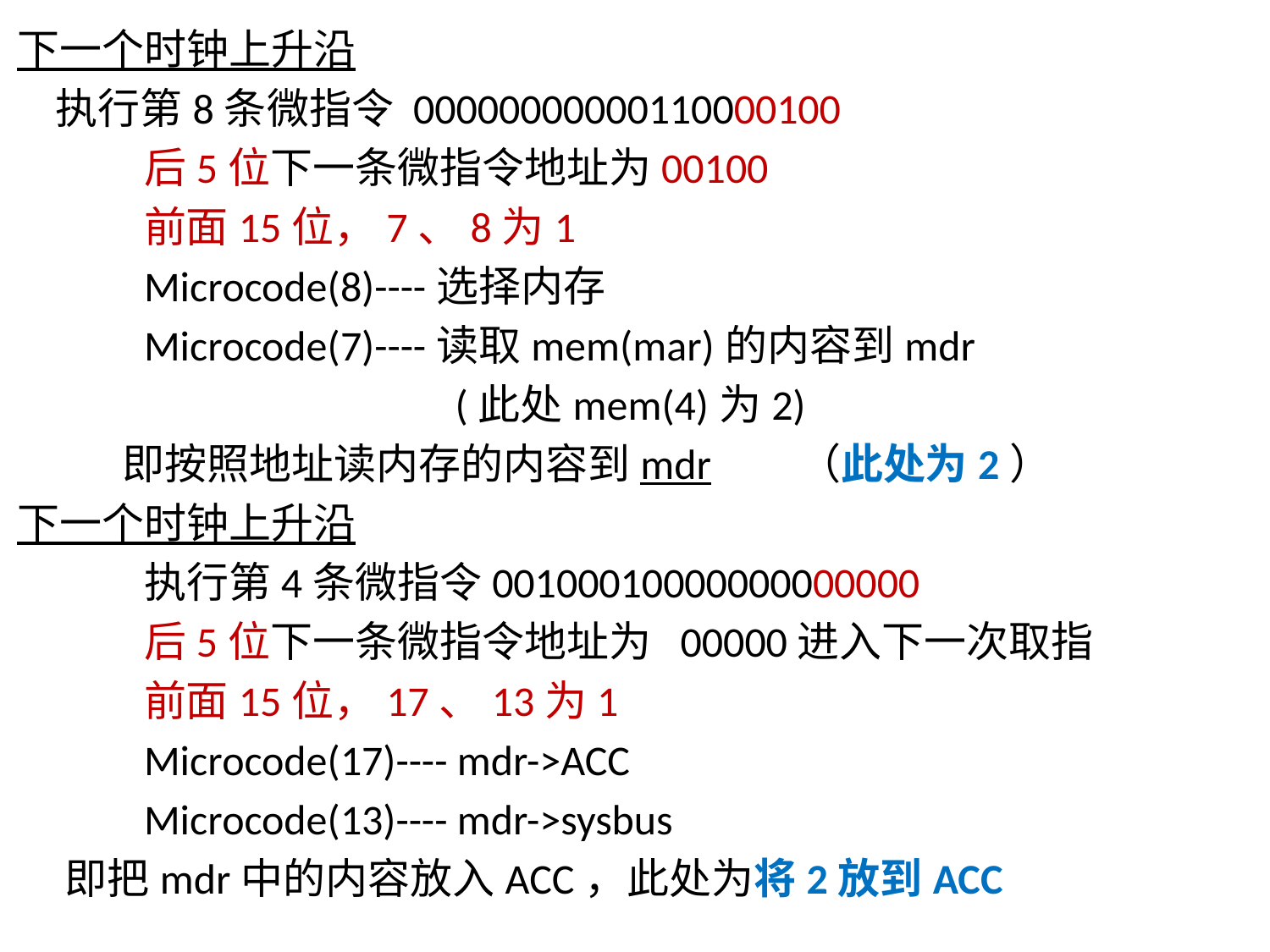

下一个时钟上升沿
   执行第8条微指令 00000000000110000100
	后5位下一条微指令地址为00100
	前面15位，7、8为1
	Microcode(8)----选择内存
	Microcode(7)----读取mem(mar)的内容到mdr
			      (此处mem(4)为2)
          即按照地址读内存的内容到mdr	 （此处为2）
下一个时钟上升沿
	执行第4条微指令00100010000000000000
	后5位下一条微指令地址为  00000进入下一次取指
	前面15位，17、13为1
        	Microcode(17)---- mdr->ACC
	Microcode(13)---- mdr->sysbus
    即把mdr中的内容放入ACC，此处为将2放到ACC